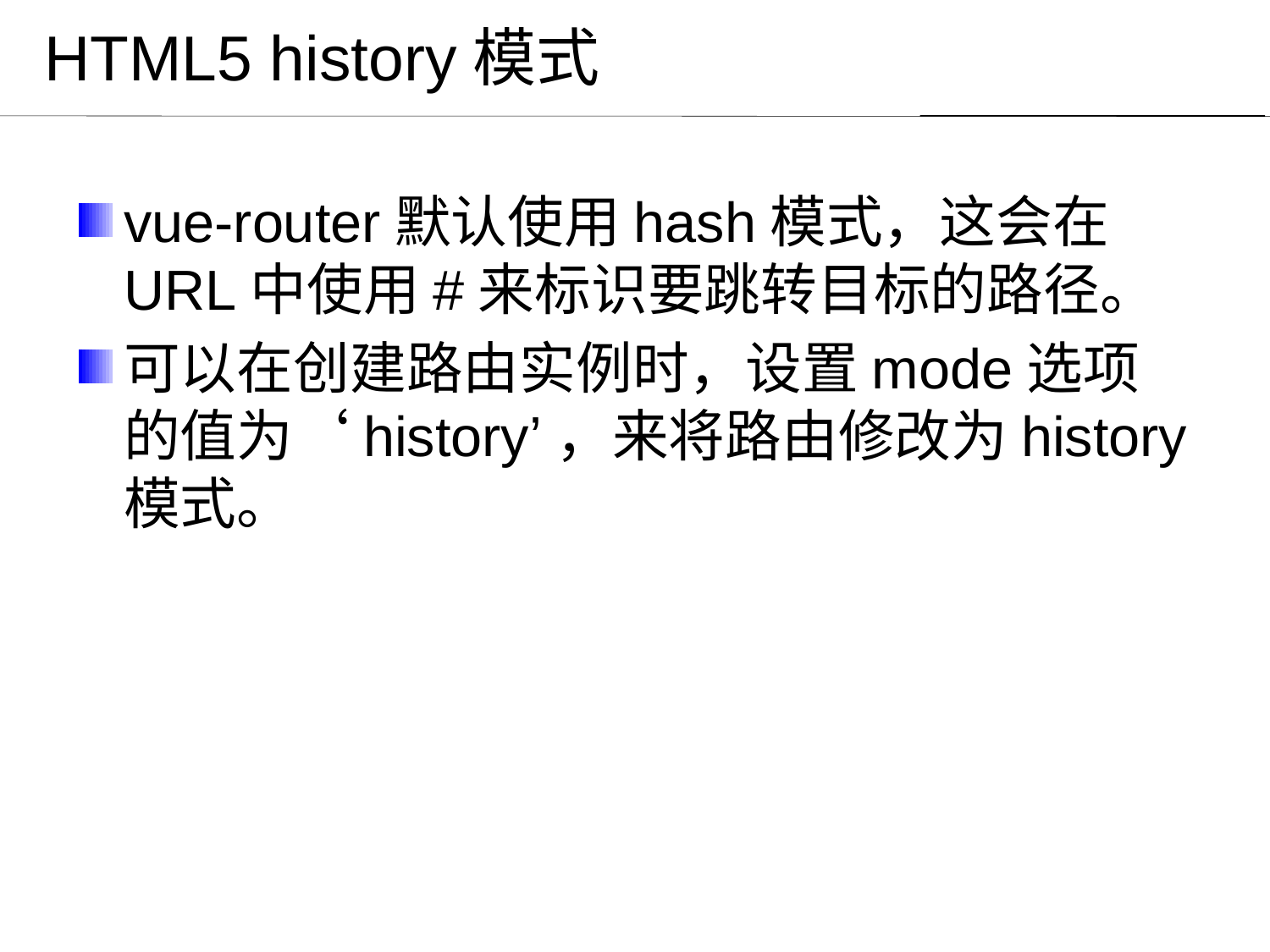

# HTML5 history模式
vue-router默认使用hash模式，这会在URL中使用#来标识要跳转目标的路径。
可以在创建路由实例时，设置mode选项的值为‘history’，来将路由修改为history模式。